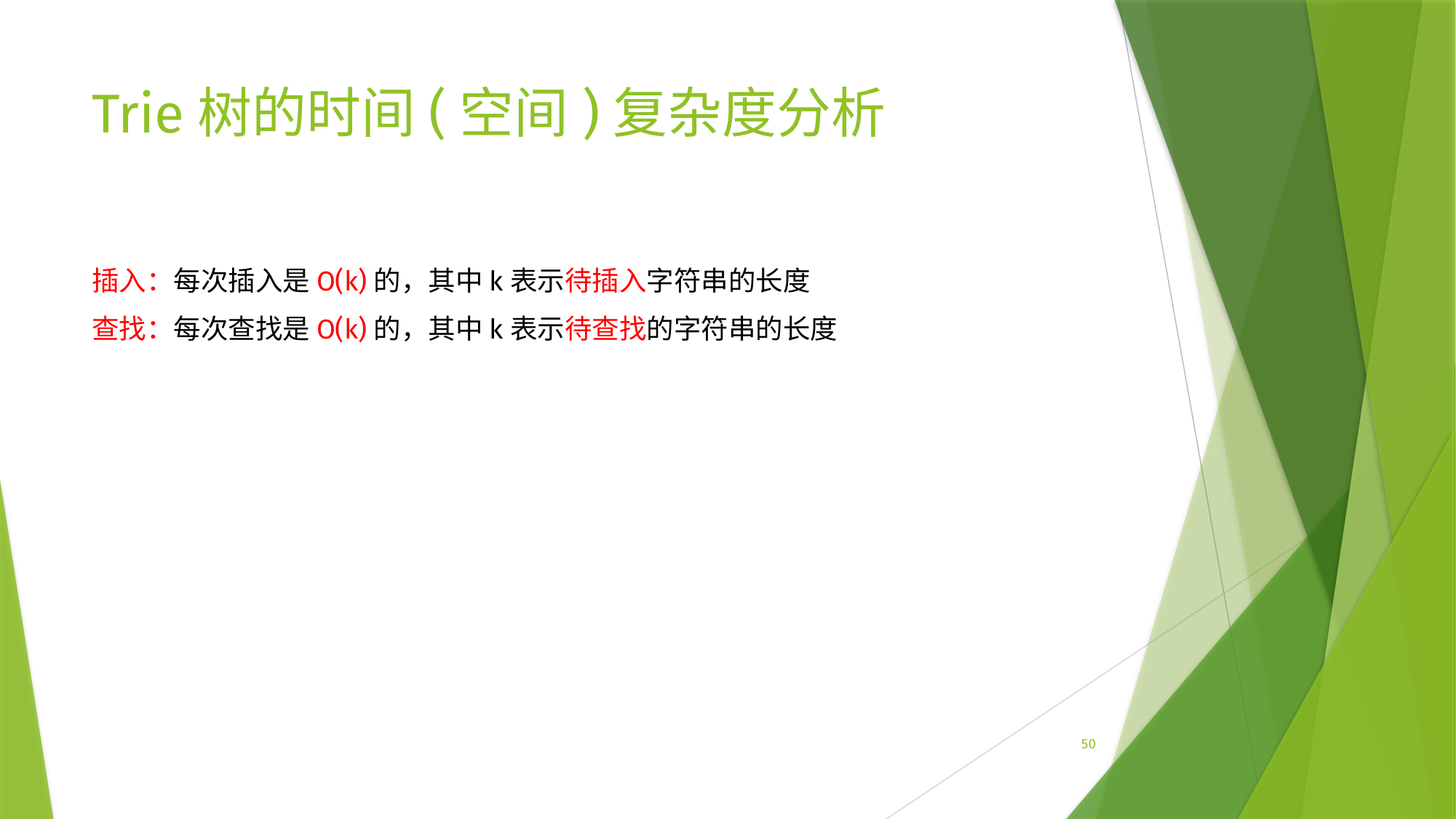

# Trie树的时间(空间)复杂度分析
插入：每次插入是O(k)的，其中k表示待插入字符串的长度
查找：每次查找是O(k)的，其中k表示待查找的字符串的长度

50